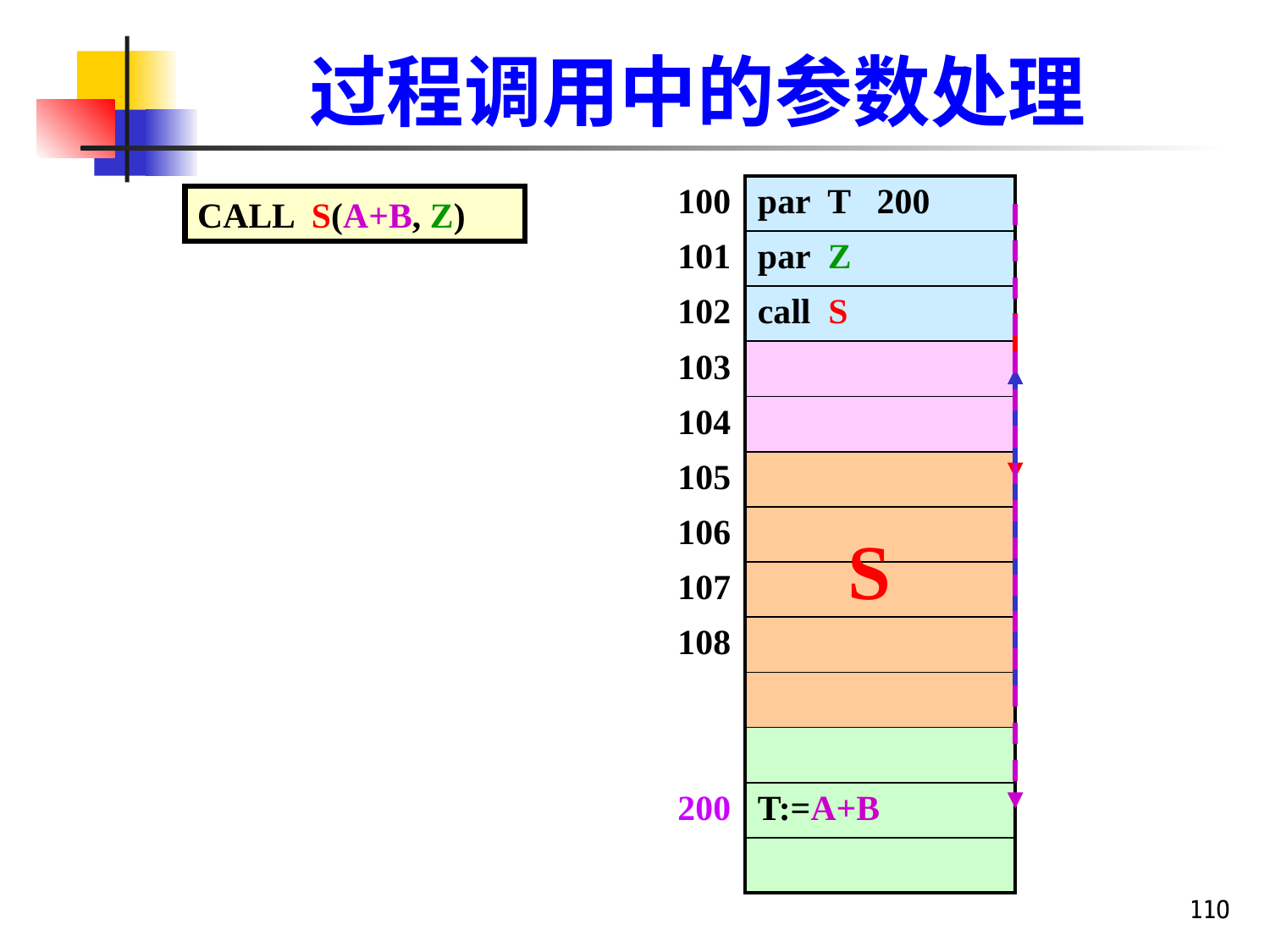

过程调用中的参数处理
| 100 | par T 200 |
| --- | --- |
| 101 | par Z |
| 102 | call S |
| 103 |  |
| 104 |  |
| 105 |  |
| 106 |  |
| 107 |  |
| 108 |  |
|  |  |
|  |  |
| 200 | T:=A+B |
|  |  |
CALL  S(A+B, Z)
S
110